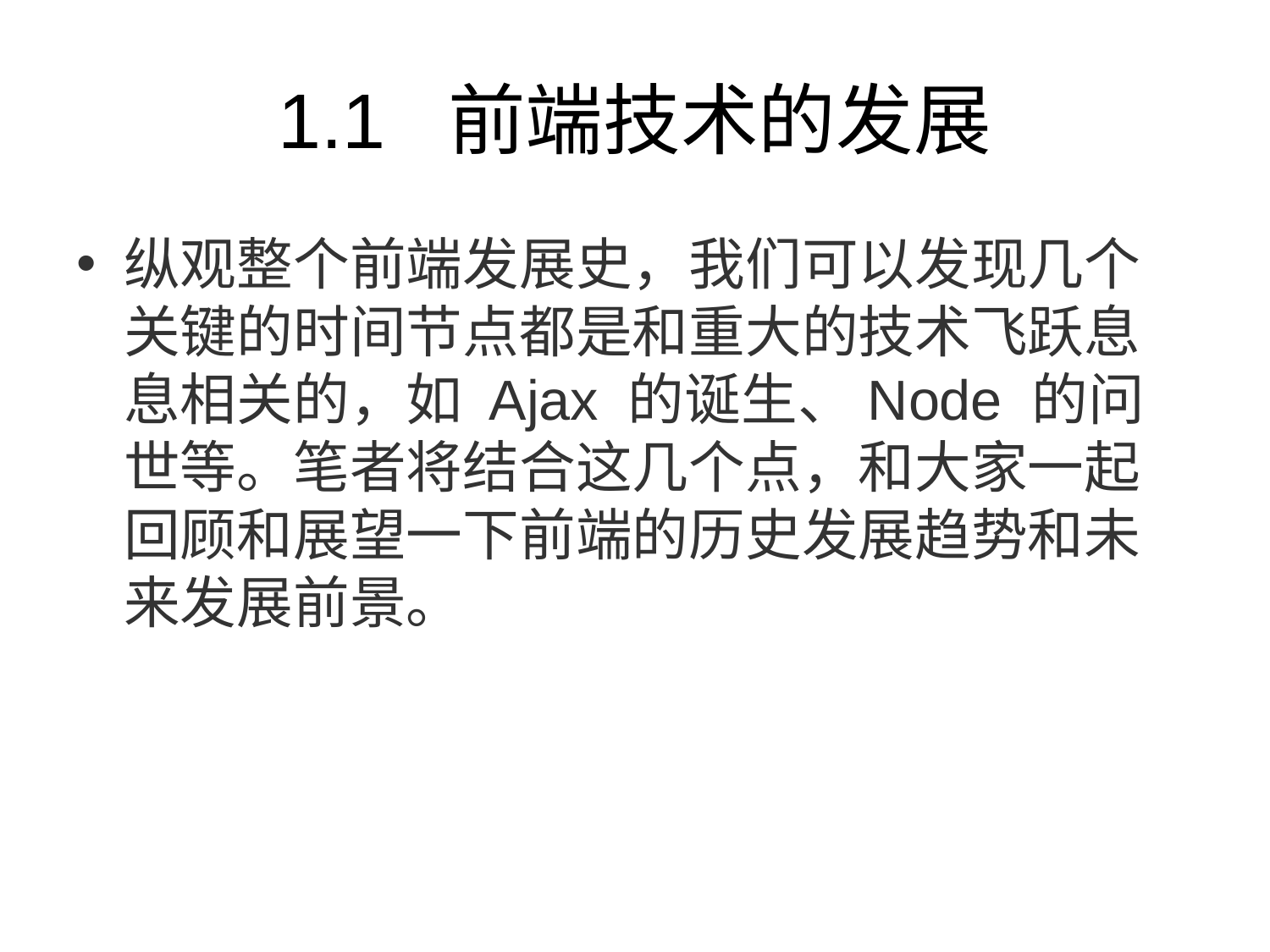

# 1.1  前端技术的发展
纵观整个前端发展史，我们可以发现几个关键的时间节点都是和重大的技术飞跃息息相关的，如 Ajax 的诞生、Node 的问世等。笔者将结合这几个点，和大家一起回顾和展望一下前端的历史发展趋势和未来发展前景。